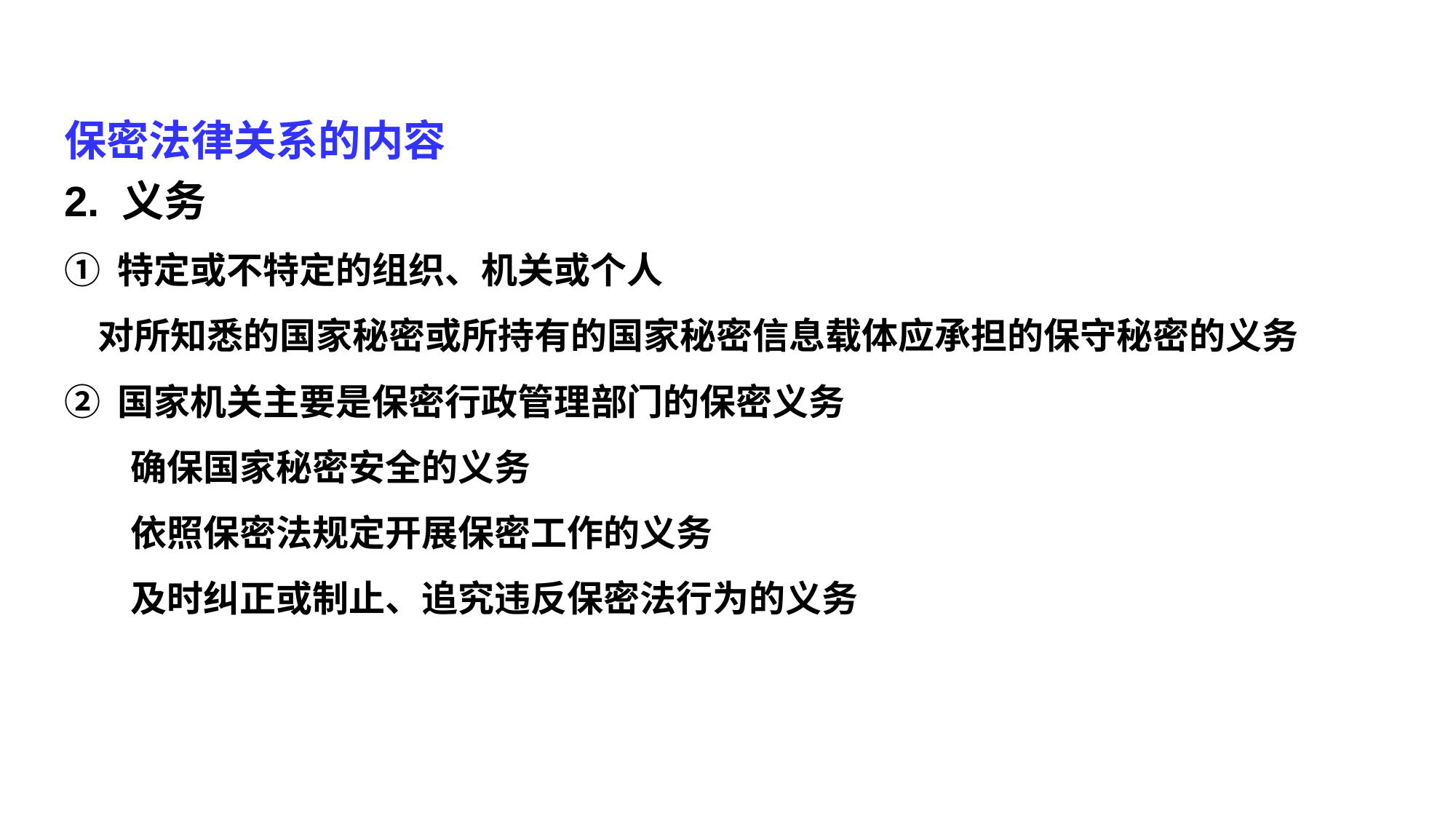

保密法律关系的内容
2. 义务
① 特定或不特定的组织、机关或个人
   对所知悉的国家秘密或所持有的国家秘密信息载体应承担的保守秘密的义务
② 国家机关主要是保密行政管理部门的保密义务
       确保国家秘密安全的义务
       依照保密法规定开展保密工作的义务
       及时纠正或制止、追究违反保密法行为的义务